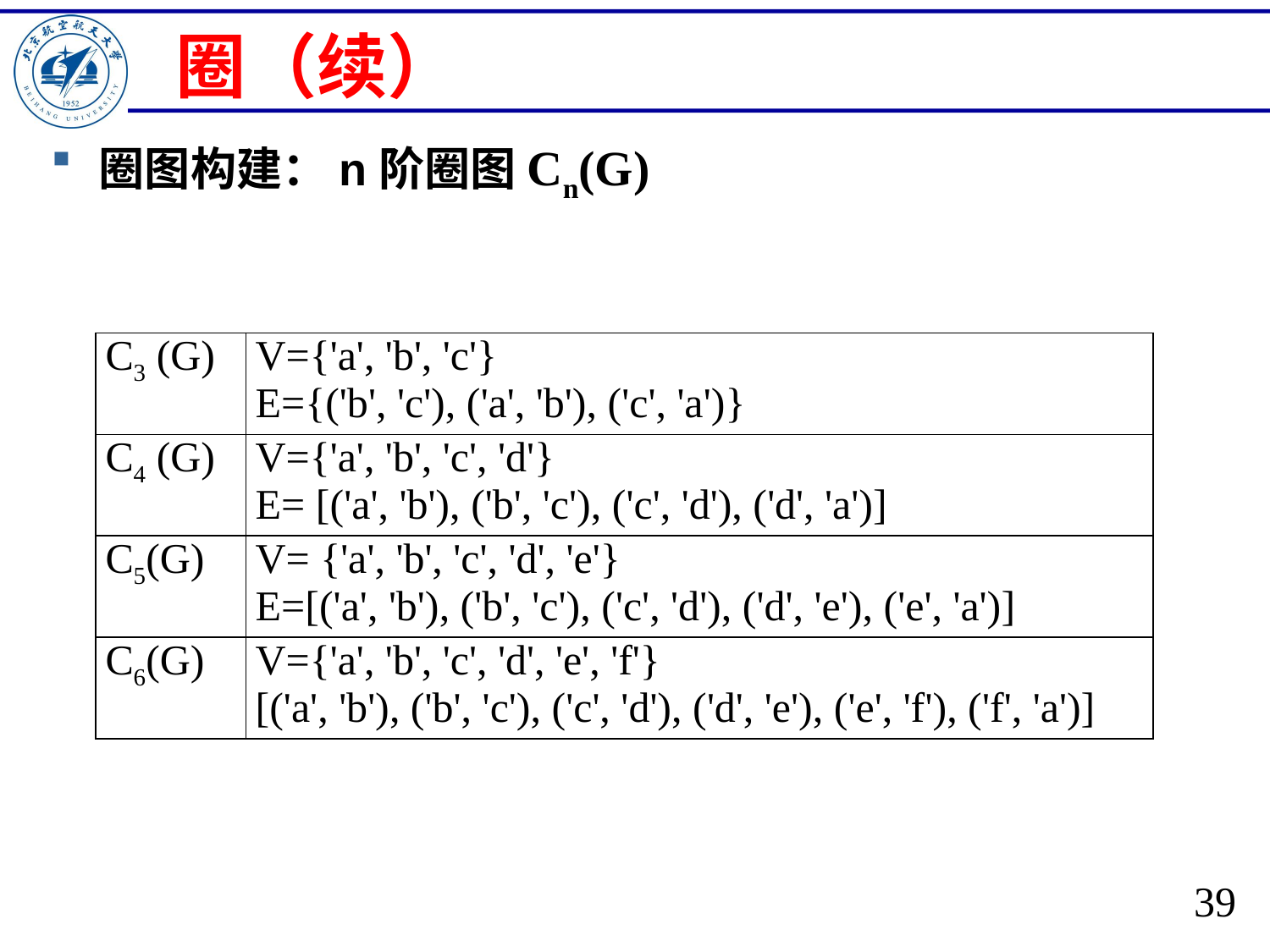

# 圈（续）
圈图构建：n阶圈图Cn(G)

| C3 (G) | V={'a', 'b', 'c'} E={('b', 'c'), ('a', 'b'), ('c', 'a')} |
| --- | --- |
| C4 (G) | V={'a', 'b', 'c', 'd'} E= [('a', 'b'), ('b', 'c'), ('c', 'd'), ('d', 'a')] |
| C5(G) | V= {'a', 'b', 'c', 'd', 'e'} E=[('a', 'b'), ('b', 'c'), ('c', 'd'), ('d', 'e'), ('e', 'a')] |
| C6(G) | V={'a', 'b', 'c', 'd', 'e', 'f'} [('a', 'b'), ('b', 'c'), ('c', 'd'), ('d', 'e'), ('e', 'f'), ('f', 'a')] |